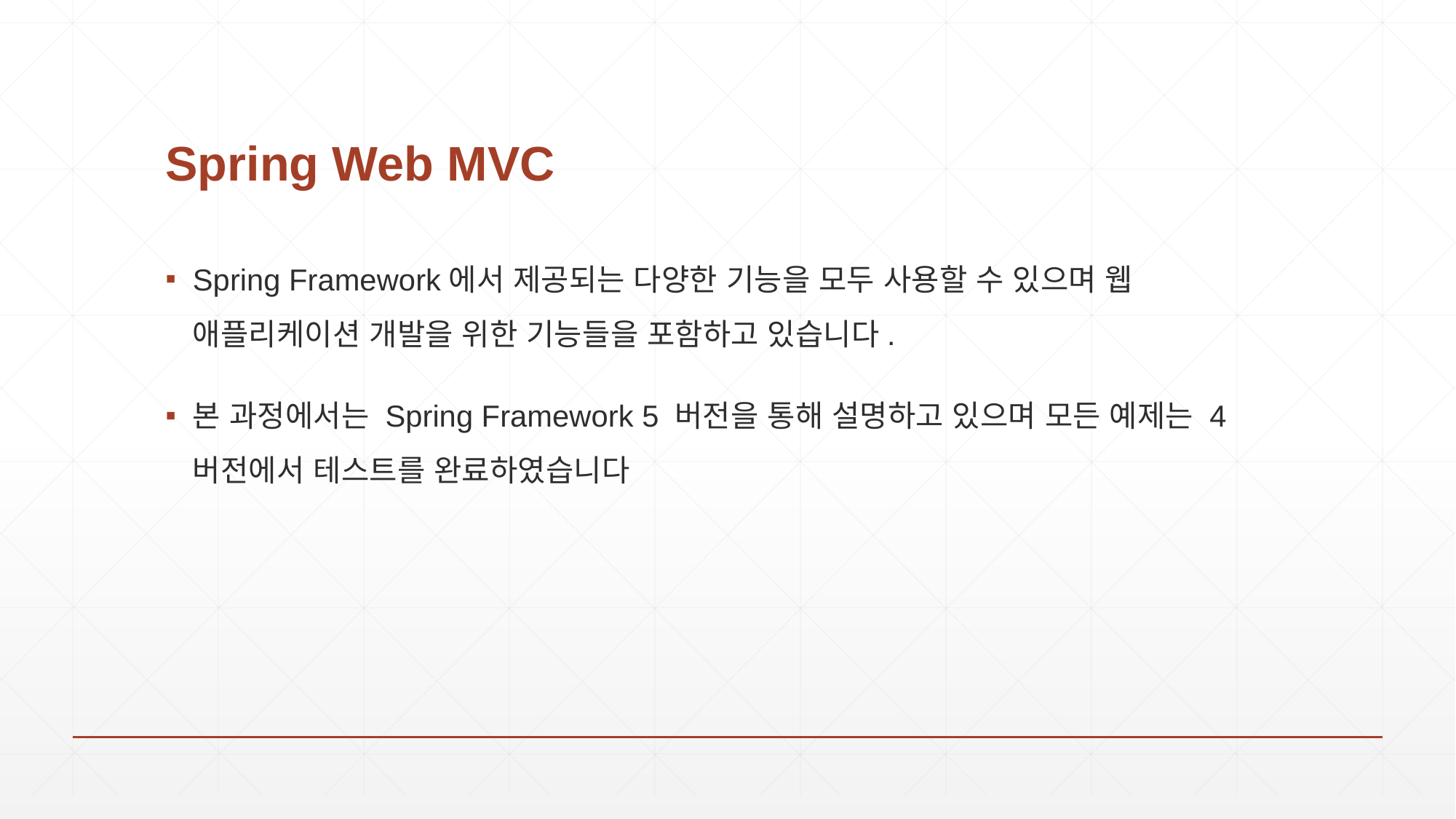

# Spring Web MVC
Spring Framework에서 제공되는 다양한 기능을 모두 사용할 수 있으며 웹 애플리케이션 개발을 위한 기능들을 포함하고 있습니다.
본 과정에서는 Spring Framework 5 버전을 통해 설명하고 있으며 모든 예제는 4 버전에서 테스트를 완료하였습니다